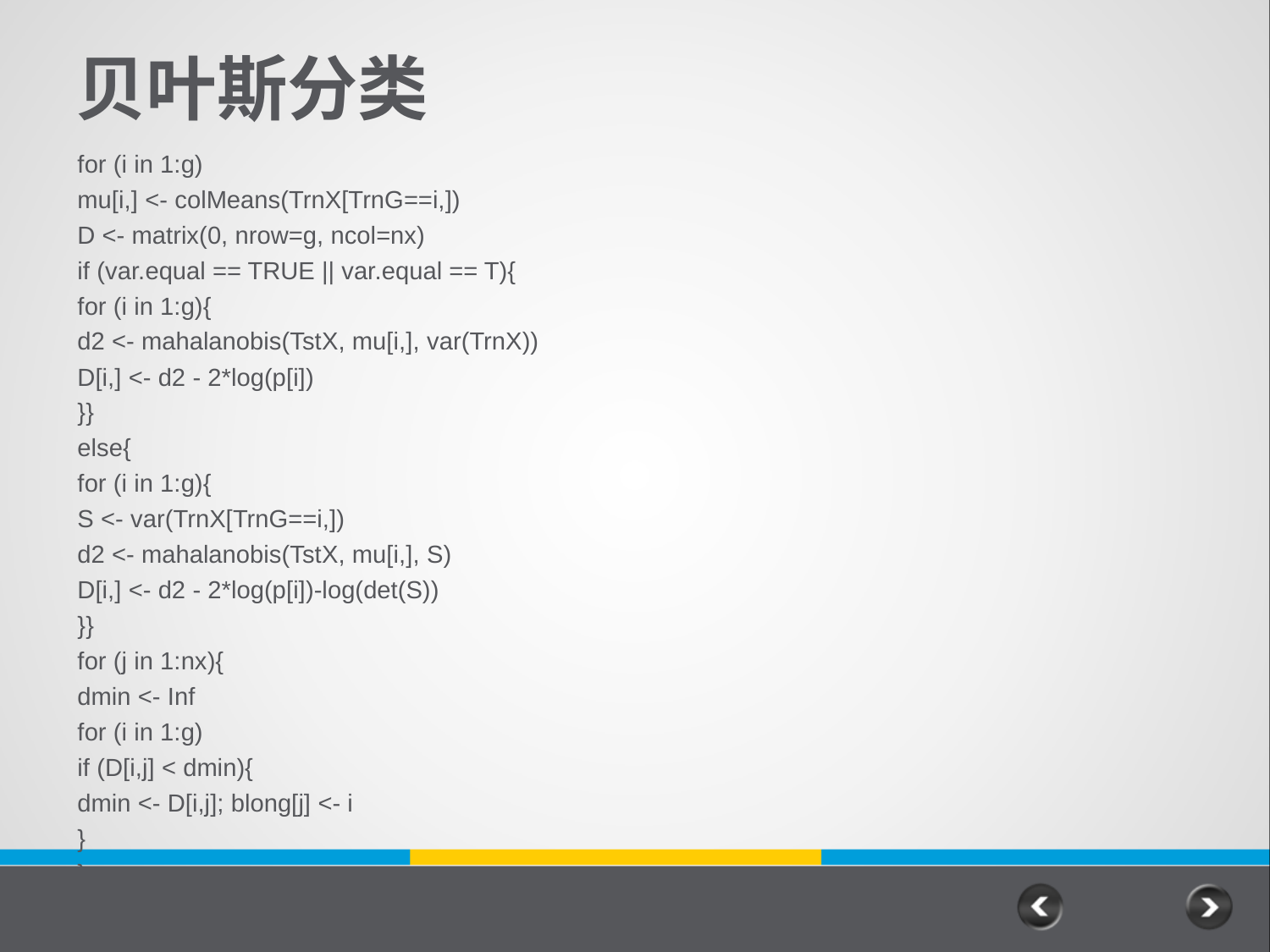

# 贝叶斯分类
for (i in 1:g)
mu[i,] <- colMeans(TrnX[TrnG==i,])
D <- matrix(0, nrow=g, ncol=nx)
if (var.equal == TRUE || var.equal == T){
for (i in 1:g){
d2 <- mahalanobis(TstX, mu[i,], var(TrnX))
D[i,] <- d2 - 2*log(p[i])
}}
else{
for (i in 1:g){
S <- var(TrnX[TrnG==i,])
d2 <- mahalanobis(TstX, mu[i,], S)
D[i,] <- d2 - 2*log(p[i])-log(det(S))
}}
for (j in 1:nx){
dmin <- Inf
for (i in 1:g)
if (D[i,j] < dmin){
dmin <- D[i,j]; blong[j] <- i
}
}
blong
}
74